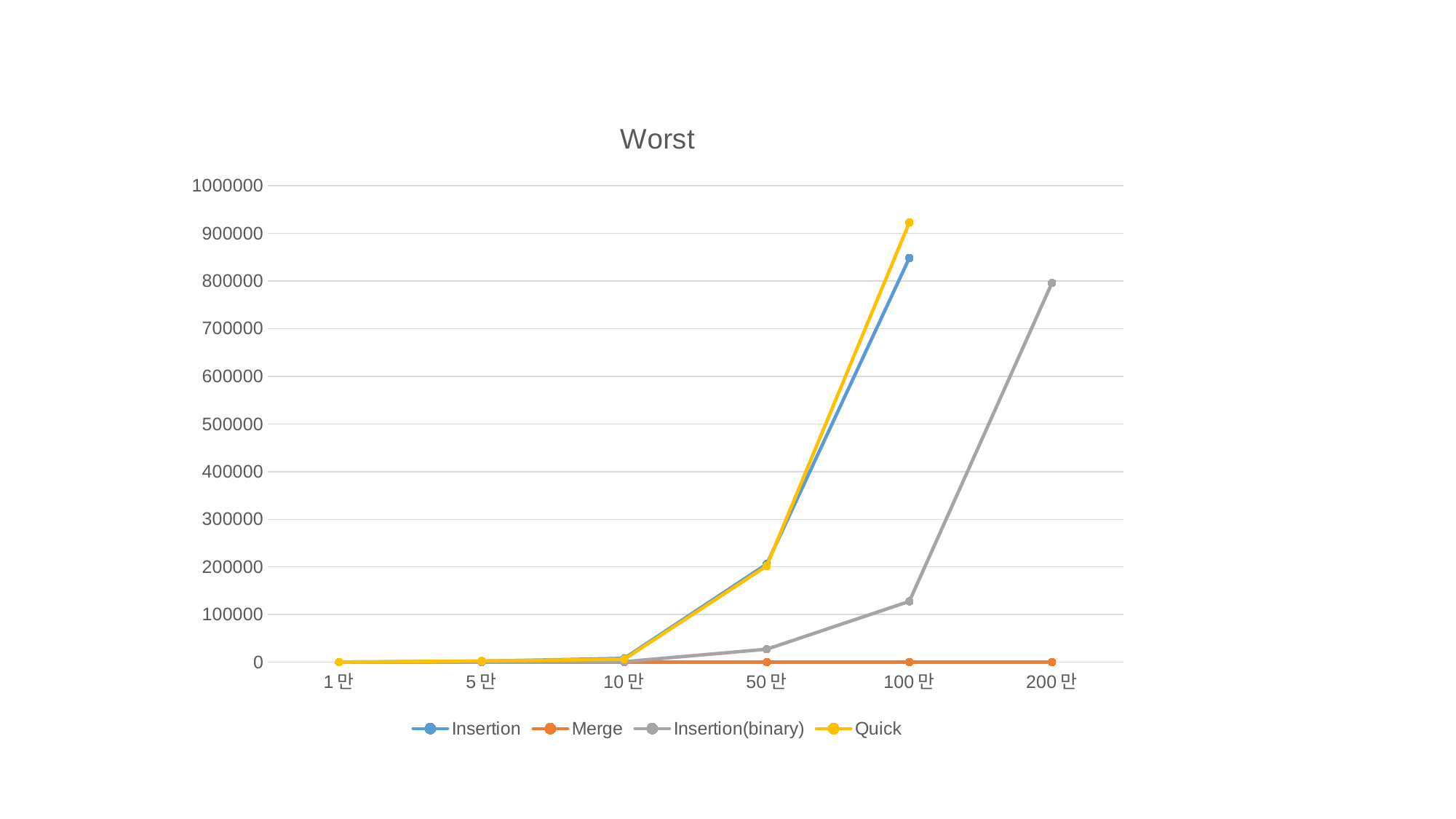

### Chart: Worst

| Category | Insertion | Merge | Insertion(binary) | Quick |
|---|---|---|---|---|
| 1만 | 106.0 | 4.0 | 30.0 | 78.0 |
| 5만 | 1970.0 | 9.0 | 228.0 | 2487.0 |
| 10만 | 7934.0 | 15.0 | 943.0 | 6104.0 |
| 50만 | 205848.0 | 35.0 | 27140.0 | 202001.0 |
| 100만 | 848550.0 | 68.0 | 127532.0 | 923111.0 |
| 200만 | None | 105.0 | 796070.0 | None |